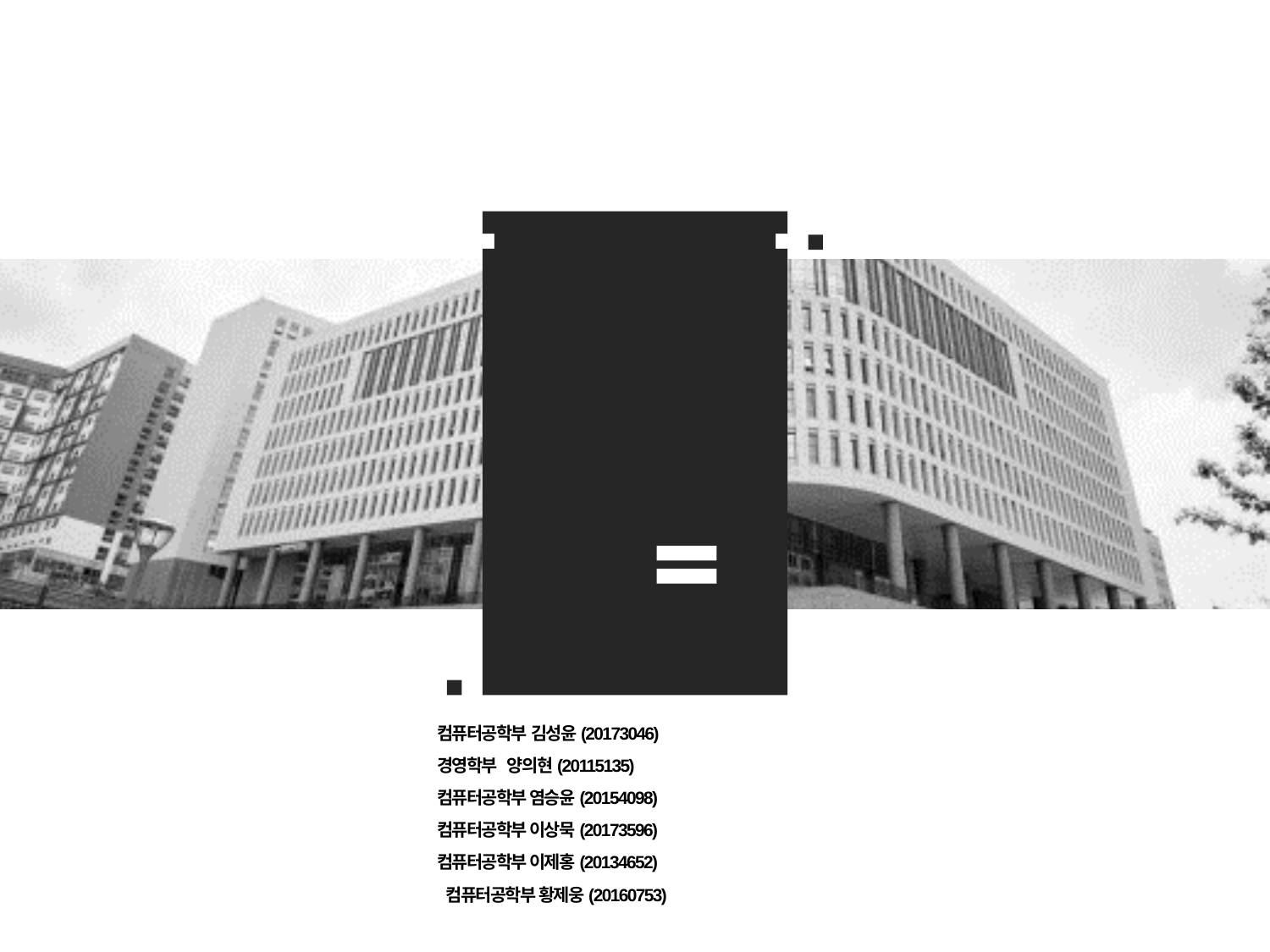

D

ATA STRUCTURE
염’S TEAM Project
컴퓨터공학부 김성윤(20173046)
경영학부   양의현(20115135)
컴퓨터공학부 염승윤(20154098)
컴퓨터공학부 이상묵(20173596)
컴퓨터공학부 이제홍(20134652)
 컴퓨터공학부 황제웅(20160753)